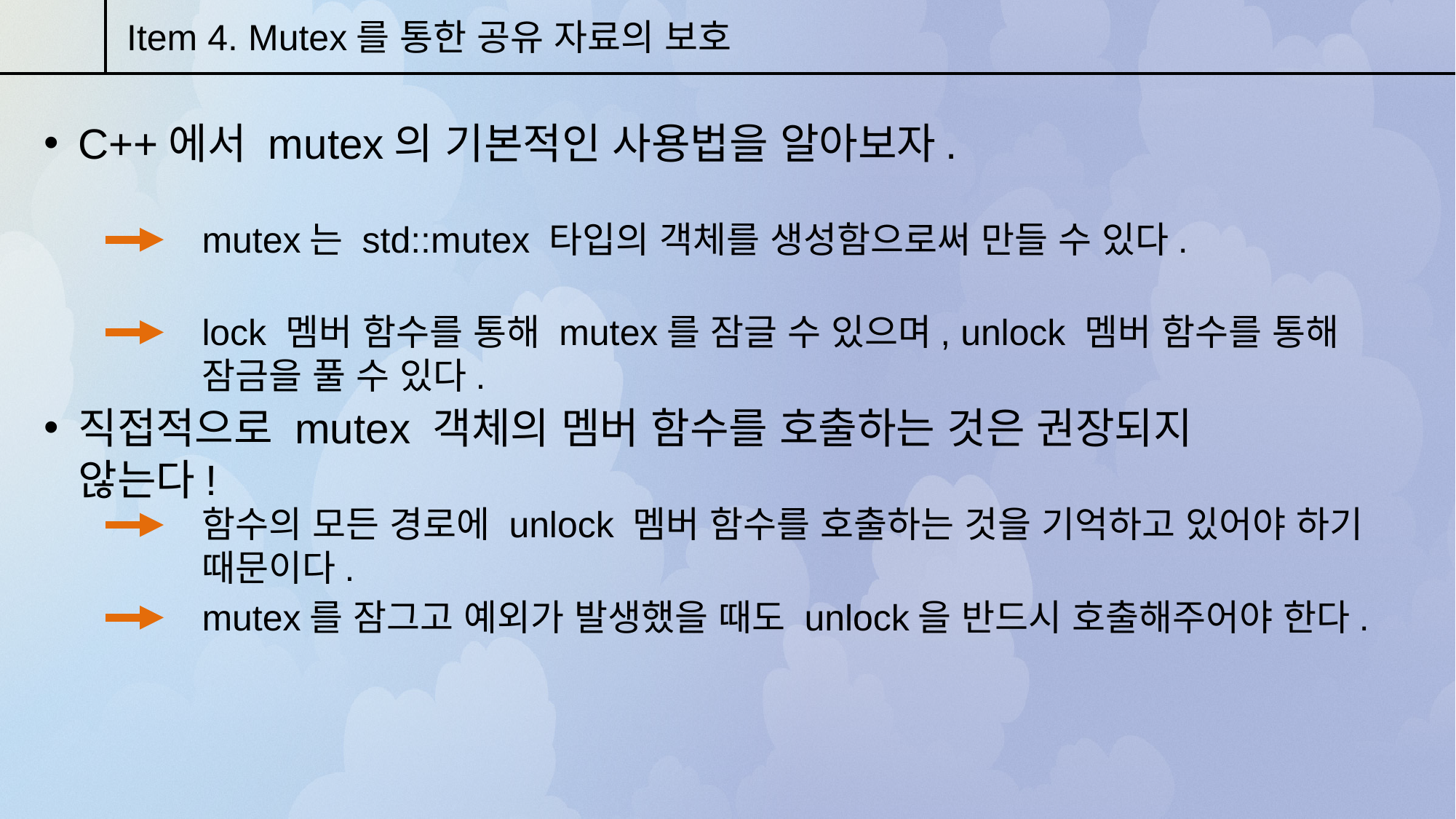

Item 4. Mutex를 통한 공유 자료의 보호
C++에서 mutex의 기본적인 사용법을 알아보자.
mutex는 std::mutex 타입의 객체를 생성함으로써 만들 수 있다.
lock 멤버 함수를 통해 mutex를 잠글 수 있으며, unlock 멤버 함수를 통해 잠금을 풀 수 있다.
직접적으로 mutex 객체의 멤버 함수를 호출하는 것은 권장되지 않는다!
함수의 모든 경로에 unlock 멤버 함수를 호출하는 것을 기억하고 있어야 하기 때문이다.
mutex를 잠그고 예외가 발생했을 때도 unlock을 반드시 호출해주어야 한다.